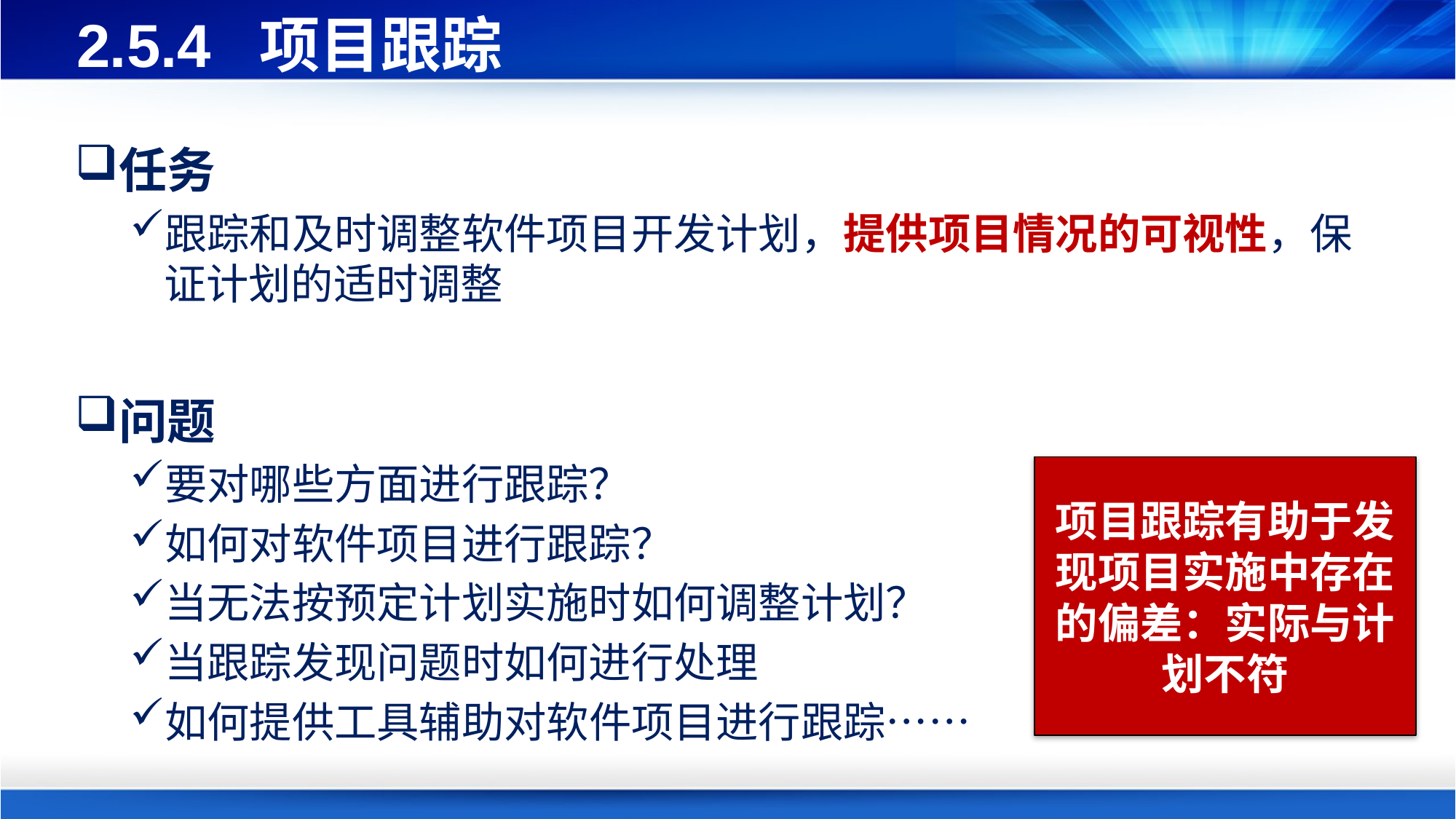

# 2.5.4  项目跟踪
任务
跟踪和及时调整软件项目开发计划，提供项目情况的可视性，保证计划的适时调整

问题
要对哪些方面进行跟踪？
如何对软件项目进行跟踪？
当无法按预定计划实施时如何调整计划？
当跟踪发现问题时如何进行处理
如何提供工具辅助对软件项目进行跟踪……
项目跟踪有助于发现项目实施中存在的偏差：实际与计划不符